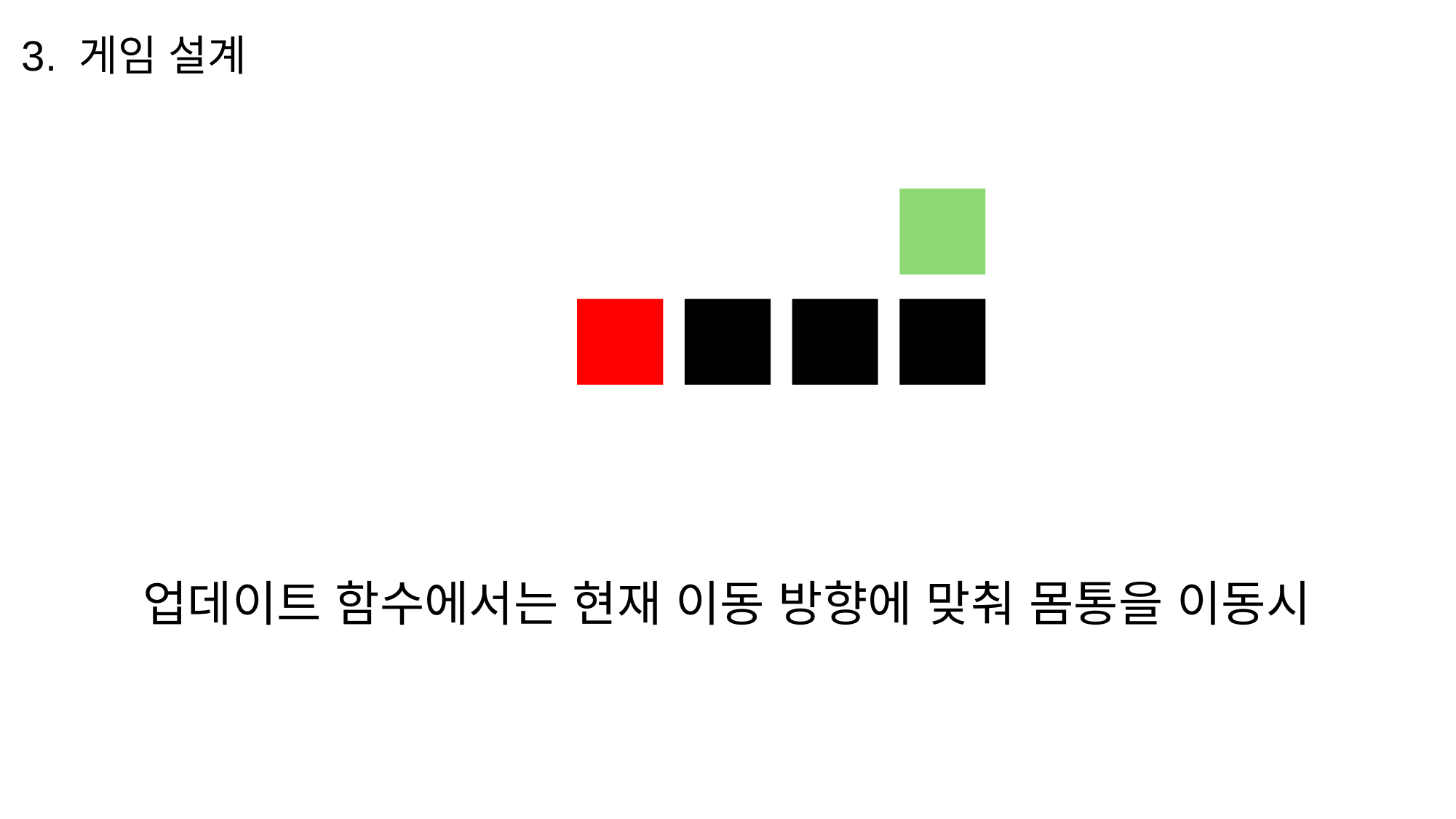

3. 게임 설계

업데이트 함수에서는 현재 이동 방향에 맞춰 몸통을 이동시